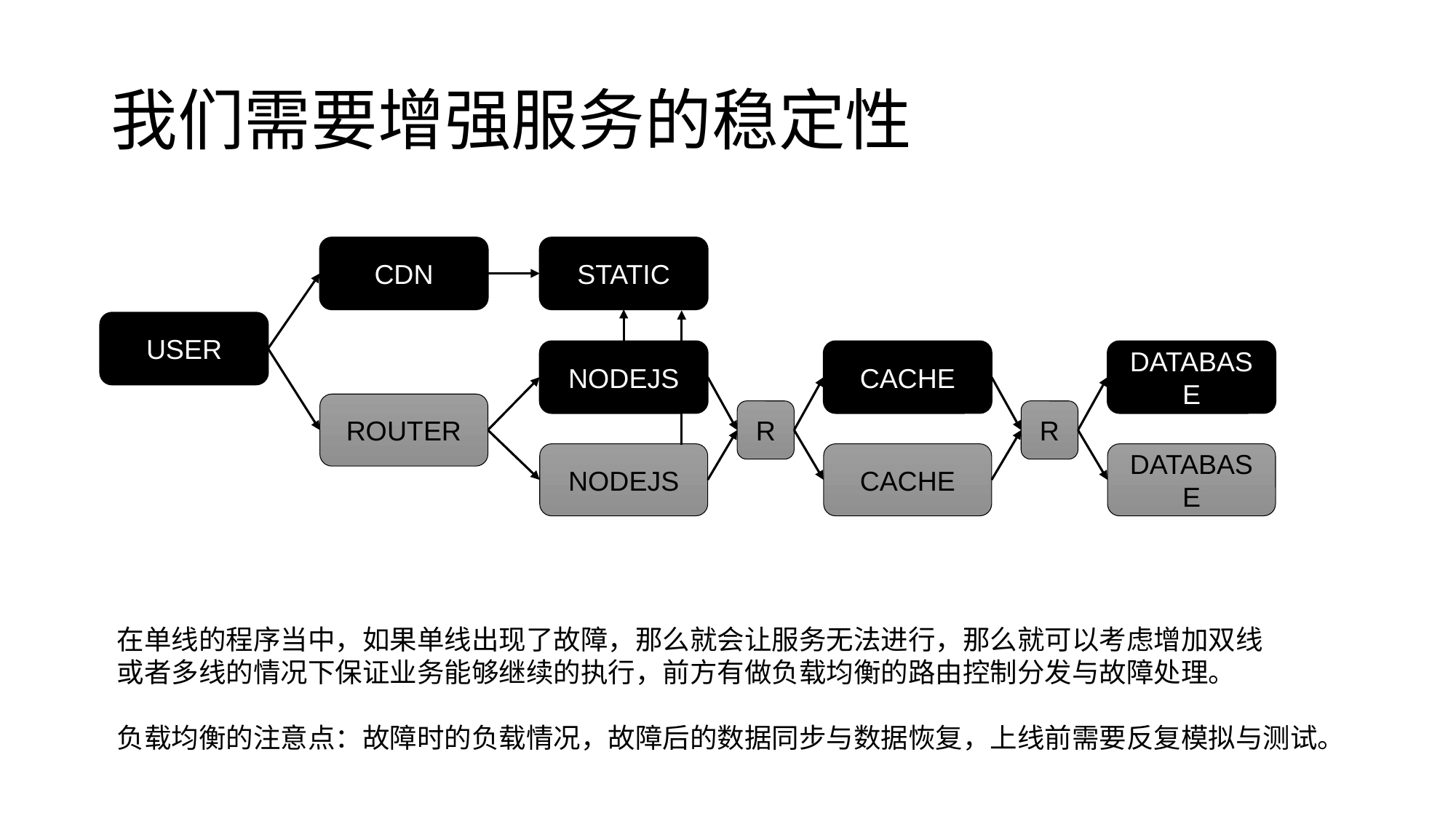

# 我们需要增强服务的稳定性
STATIC
CDN
USER
DATABASE
NODEJS
CACHE
ROUTER
R
R
DATABASE
NODEJS
CACHE
在单线的程序当中，如果单线出现了故障，那么就会让服务无法进行，那么就可以考虑增加双线
或者多线的情况下保证业务能够继续的执行，前方有做负载均衡的路由控制分发与故障处理。

负载均衡的注意点：故障时的负载情况，故障后的数据同步与数据恢复，上线前需要反复模拟与测试。